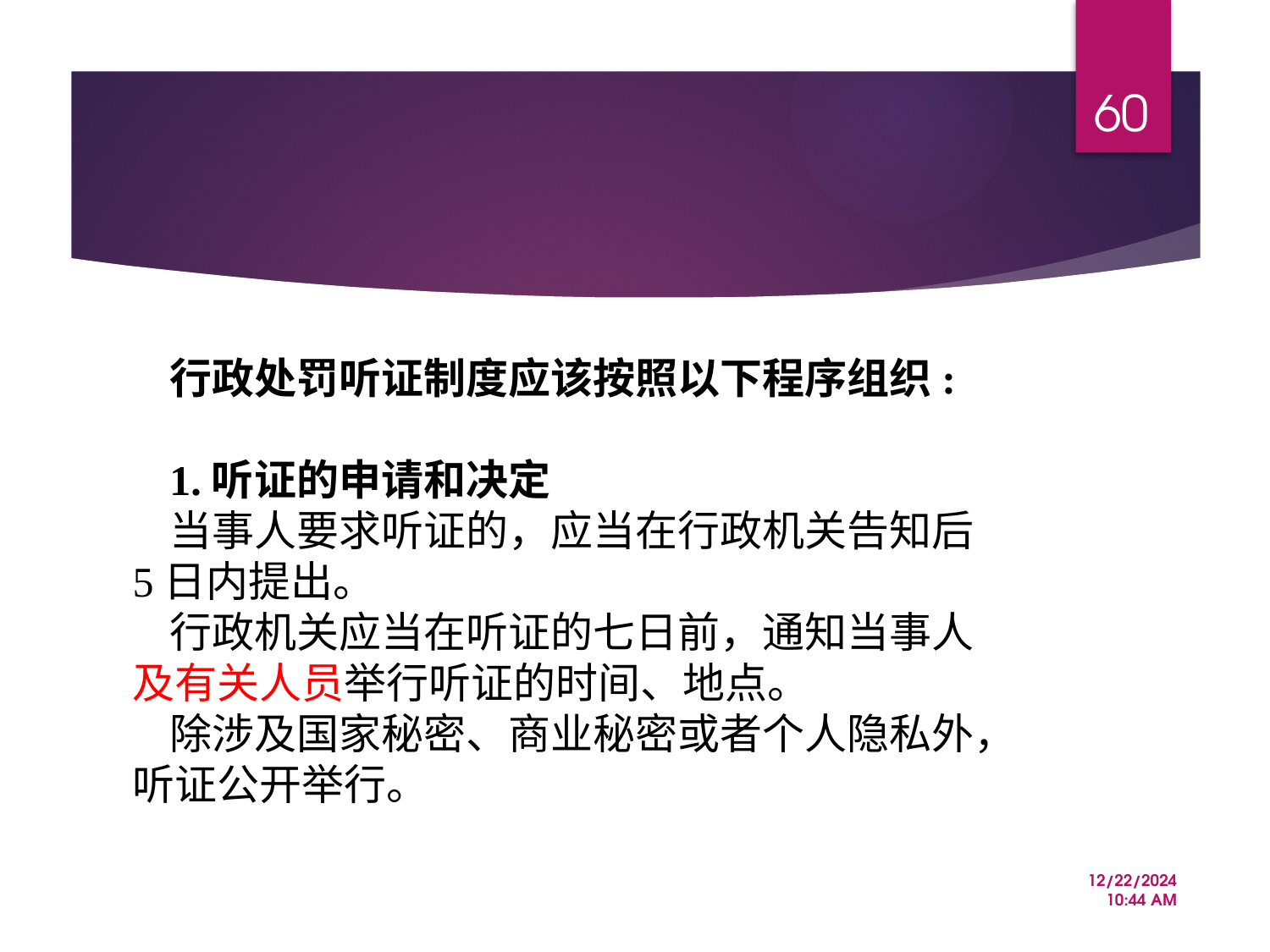

60
#
行政处罚听证制度应该按照以下程序组织:

1.听证的申请和决定
当事人要求听证的，应当在行政机关告知后5日内提出。
行政机关应当在听证的七日前，通知当事人及有关人员举行听证的时间、地点。
除涉及国家秘密、商业秘密或者个人隐私外，听证公开举行。

12/22/2024 10:44 AM